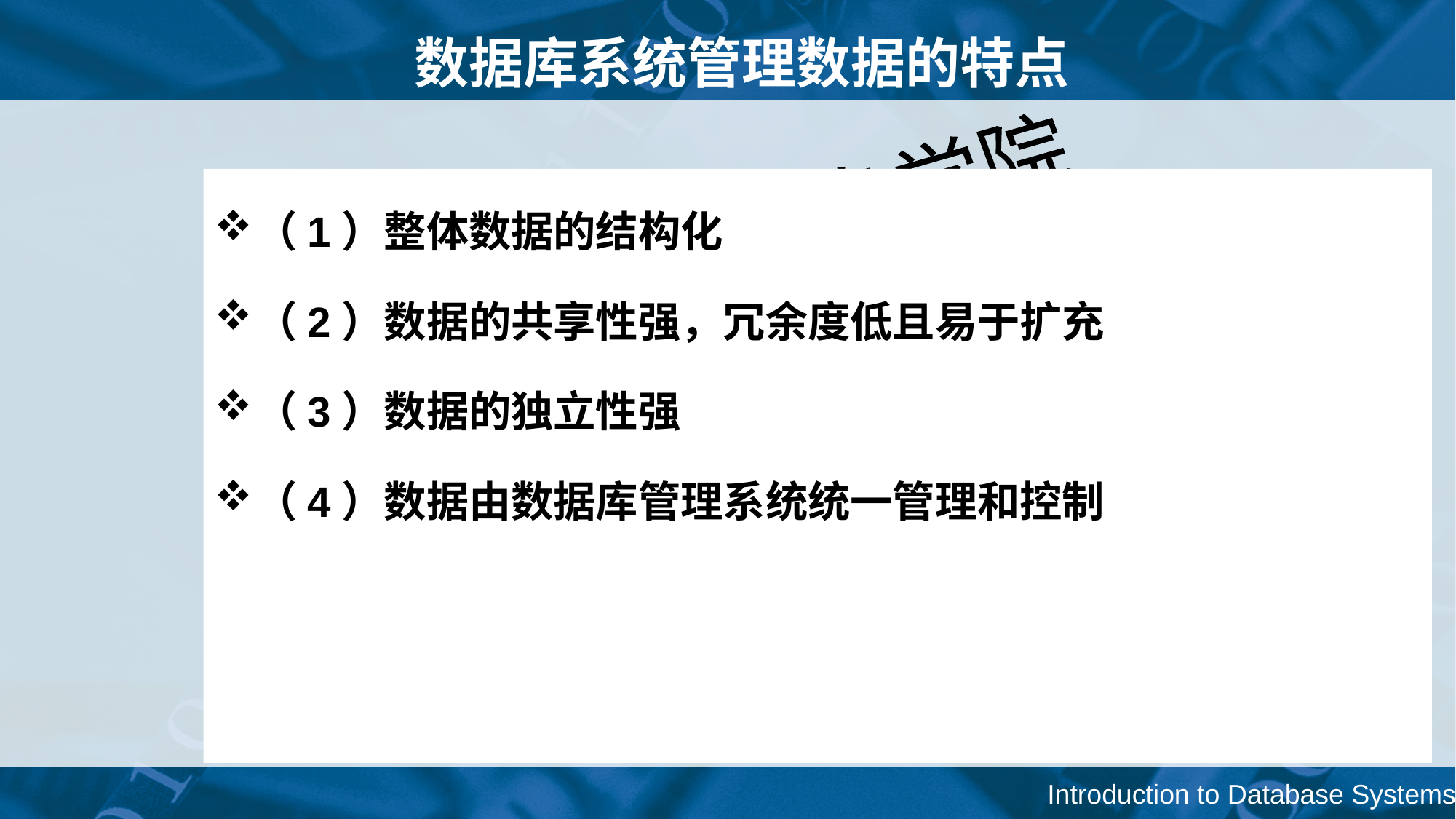

# 数据库系统管理数据的特点
（1）整体数据的结构化
（2）数据的共享性强，冗余度低且易于扩充
（3）数据的独立性强
（4）数据由数据库管理系统统一管理和控制